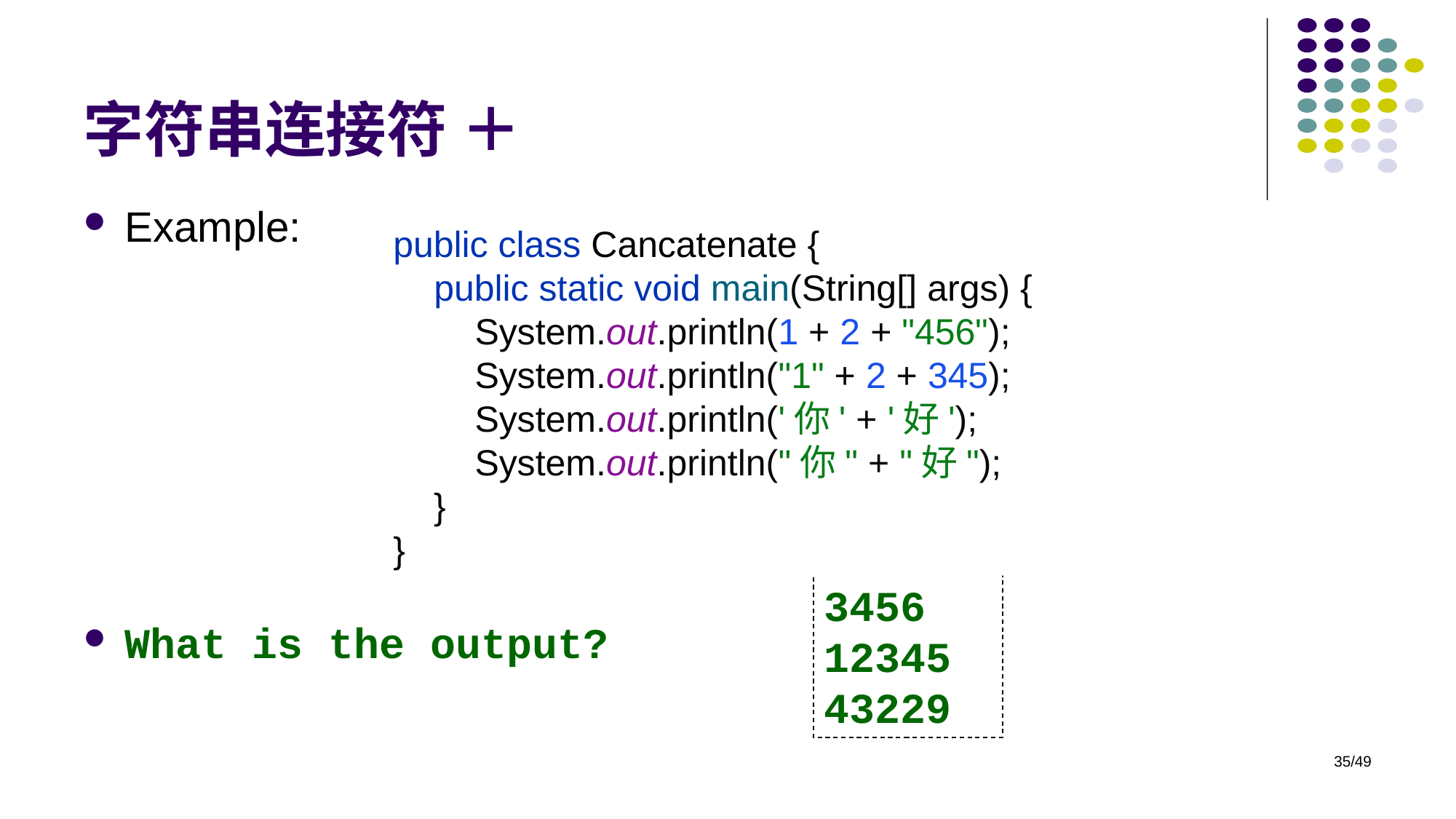

# 字符串连接符 ＋
Example:

What is the output?

public class Cancatenate {
    public static void main(String[] args) {
        System.out.println(1 + 2 + "456");
        System.out.println("1" + 2 + 345);
        System.out.println('你' + '好');
        System.out.println("你" + "好");
    }
}
3456
12345
43229
35/49